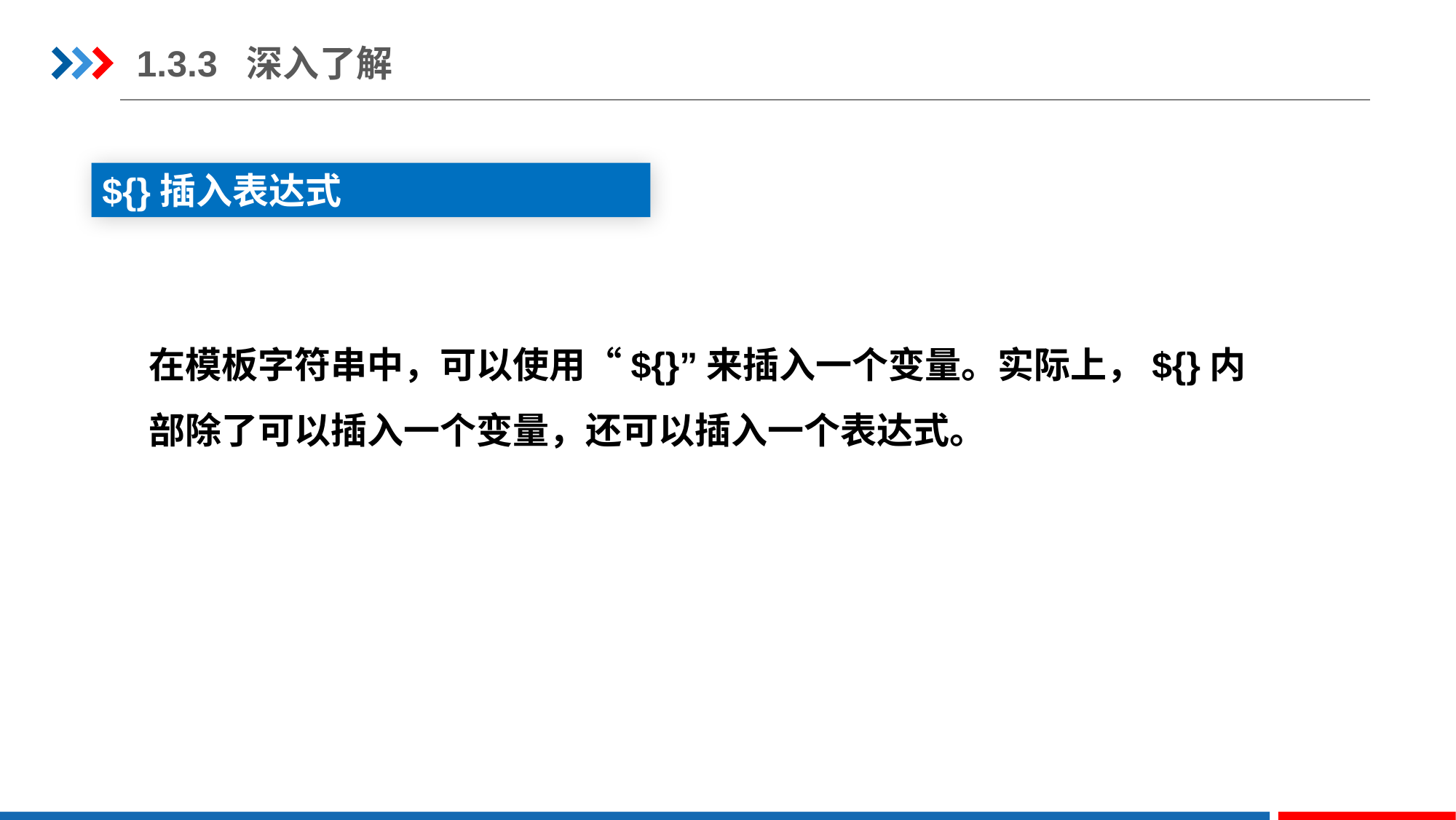

1.3.3  深入了解
${}插入表达式
在模板字符串中，可以使用“${}”来插入一个变量。实际上，${}内部除了可以插入一个变量，还可以插入一个表达式。